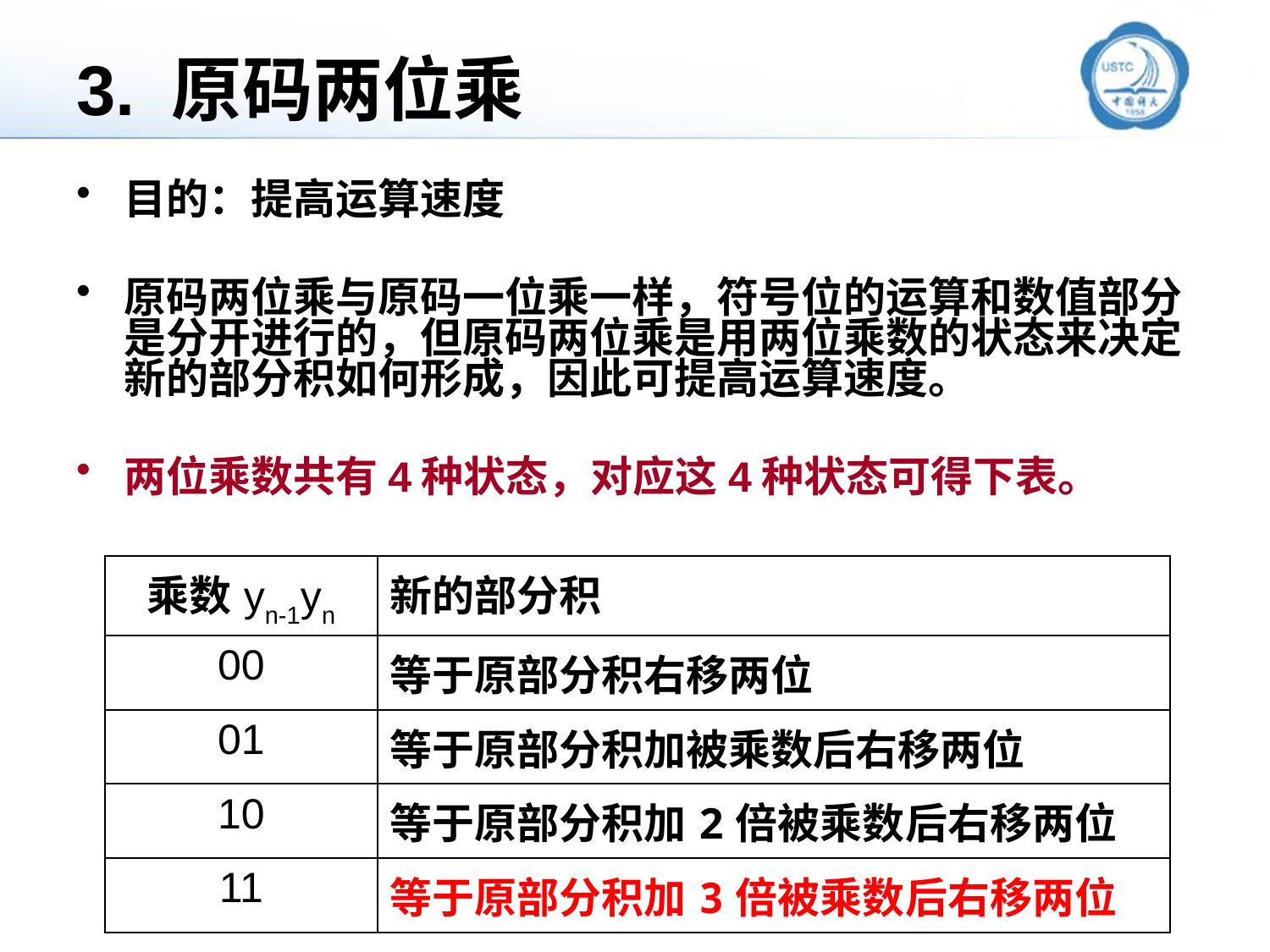

# 3. 原码两位乘
目的：提高运算速度

原码两位乘与原码一位乘一样，符号位的运算和数值部分是分开进行的，但原码两位乘是用两位乘数的状态来决定新的部分积如何形成，因此可提高运算速度。

两位乘数共有4种状态，对应这4种状态可得下表。
| 乘数yn-1yn | 新的部分积 |
| --- | --- |
| 00 | 等于原部分积右移两位 |
| 01 | 等于原部分积加被乘数后右移两位 |
| 10 | 等于原部分积加2倍被乘数后右移两位 |
| 11 | 等于原部分积加3倍被乘数后右移两位 |